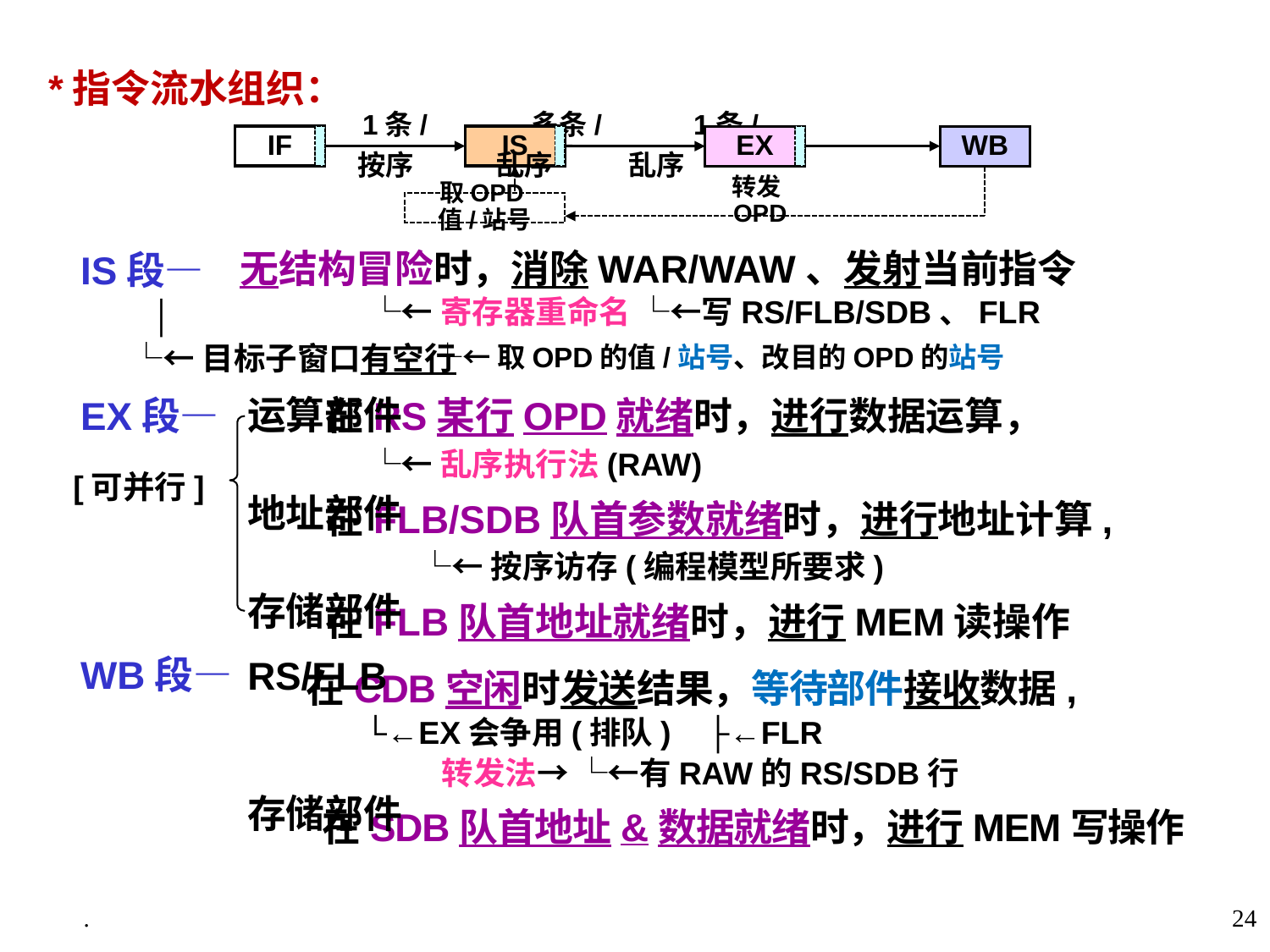

*指令流水组织：

    IS段—
             │
             └←目标子窗口有空行
    EX段—
    [可并行]

    WB段—
1条/             多条/            1条/

IF
IS
EX
WB
按序             乱序            乱序
取OPD值/站号
转发OPD
无结构冒险时，消除WAR/WAW、发射当前指令
                  └←寄存器重命名 └←写RS/FLB/SDB、FLR
                           └←取OPD的值/站号、改目的OPD的站号
         在RS某行OPD就绪时，进行数据运算，
                  └←乱序执行法(RAW)
         在FLB/SDB队首参数就绪时，进行地址计算,
                         └←按序访存(编程模型所要求)
         在FLB队首地址就绪时，进行MEM读操作
       在CDB空闲时发送结果，等待部件接收数据,
              └←EX会争用(排队)    ├←FLR
                           转发法→ └←有RAW的RS/SDB行
         在SDB队首地址&数据就绪时，进行MEM写操作
运算部件

地址部件

存储部件

RS/FLB

存储部件
.
24